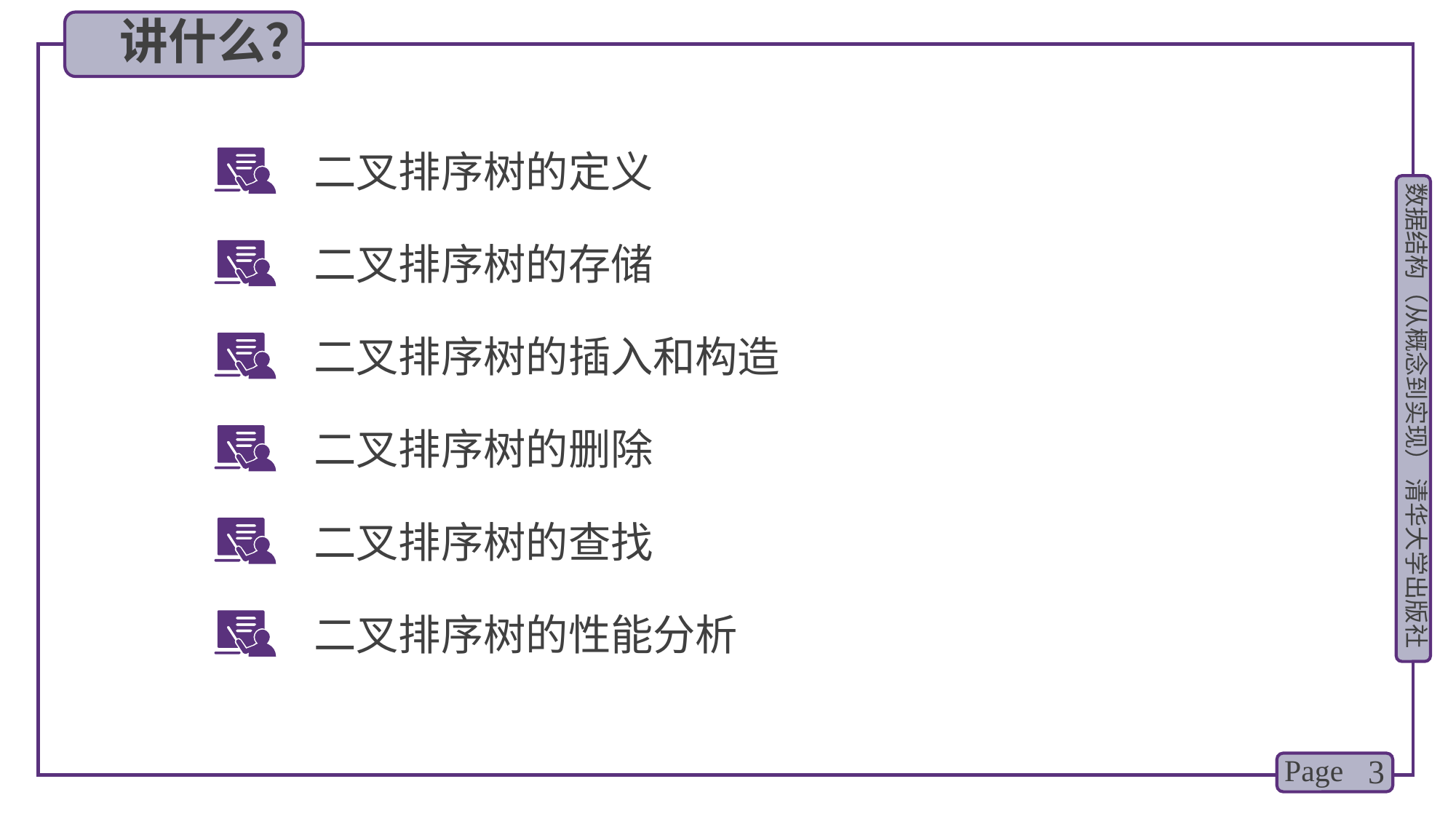

讲什么？

二叉排序树的定义

二叉排序树的存储

二叉排序树的插入和构造

二叉排序树的删除

二叉排序树的查找

二叉排序树的性能分析